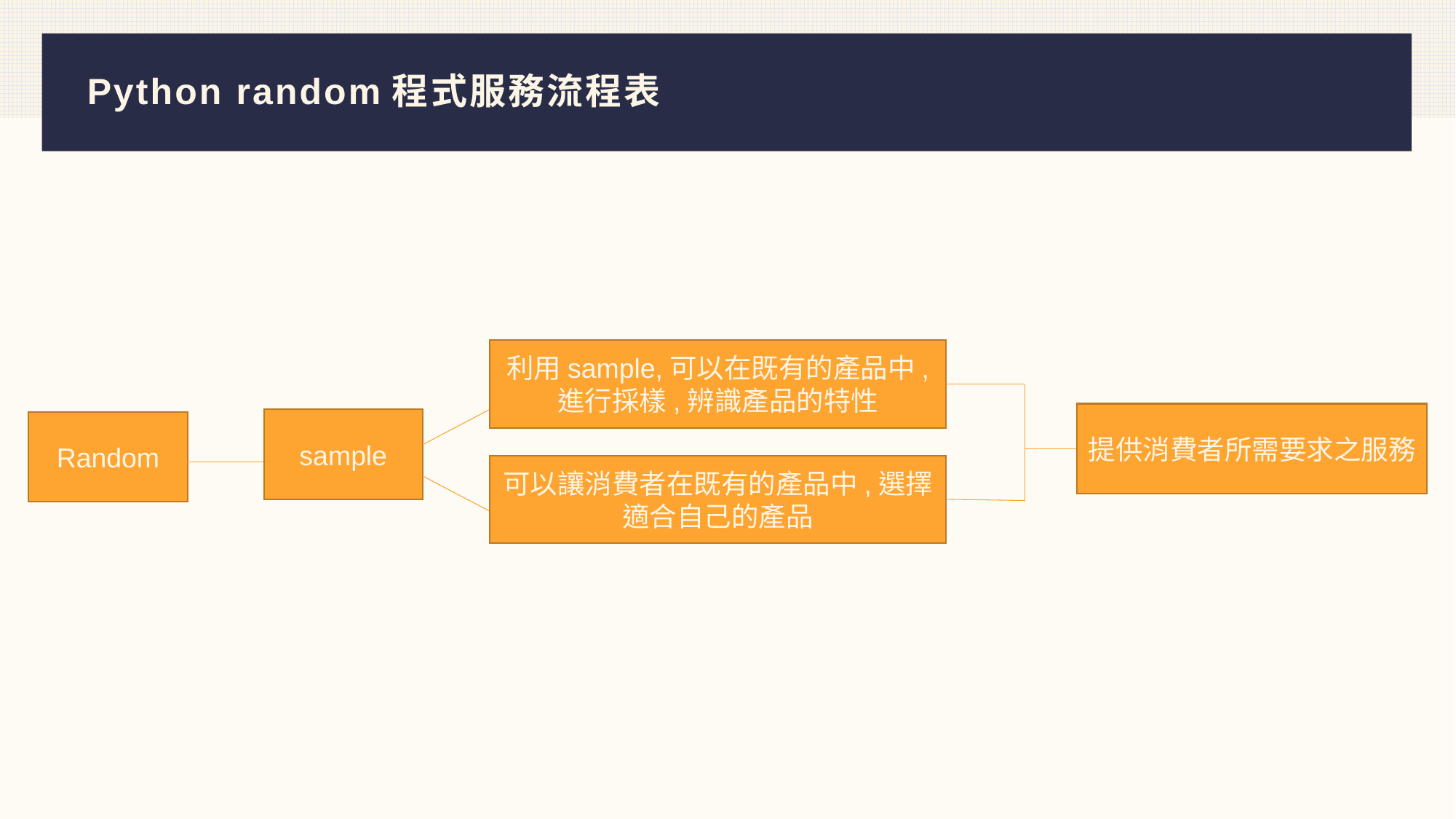

# Python random程式服務流程表

利用sample,可以在既有的產品中,
進行採樣,辨識產品的特性
提供消費者所需要求之服務
sample
Random
可以讓消費者在既有的產品中,選擇適合自己的產品